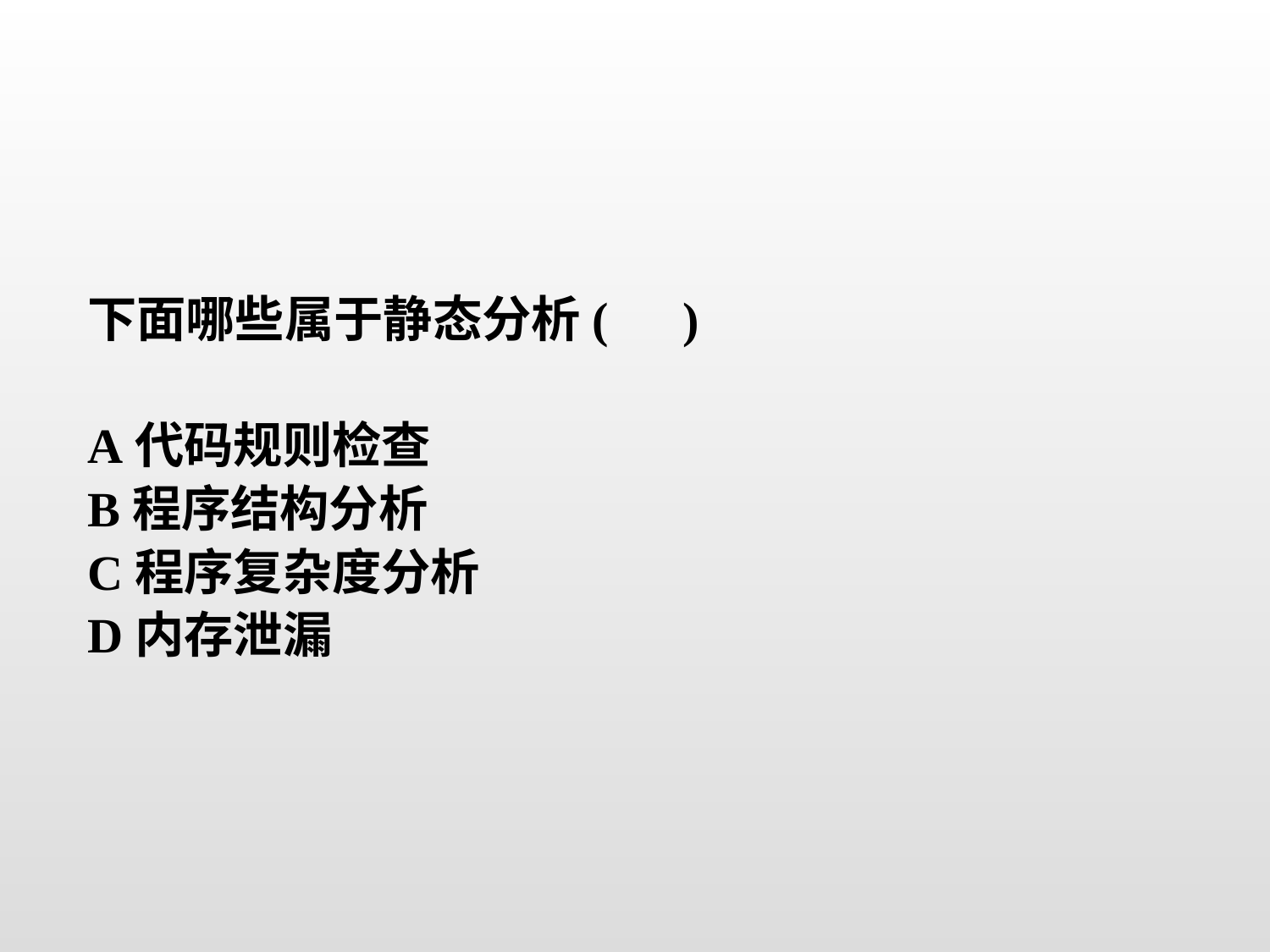

下面哪些属于静态分析(      )

A代码规则检查
B程序结构分析
C程序复杂度分析
D内存泄漏